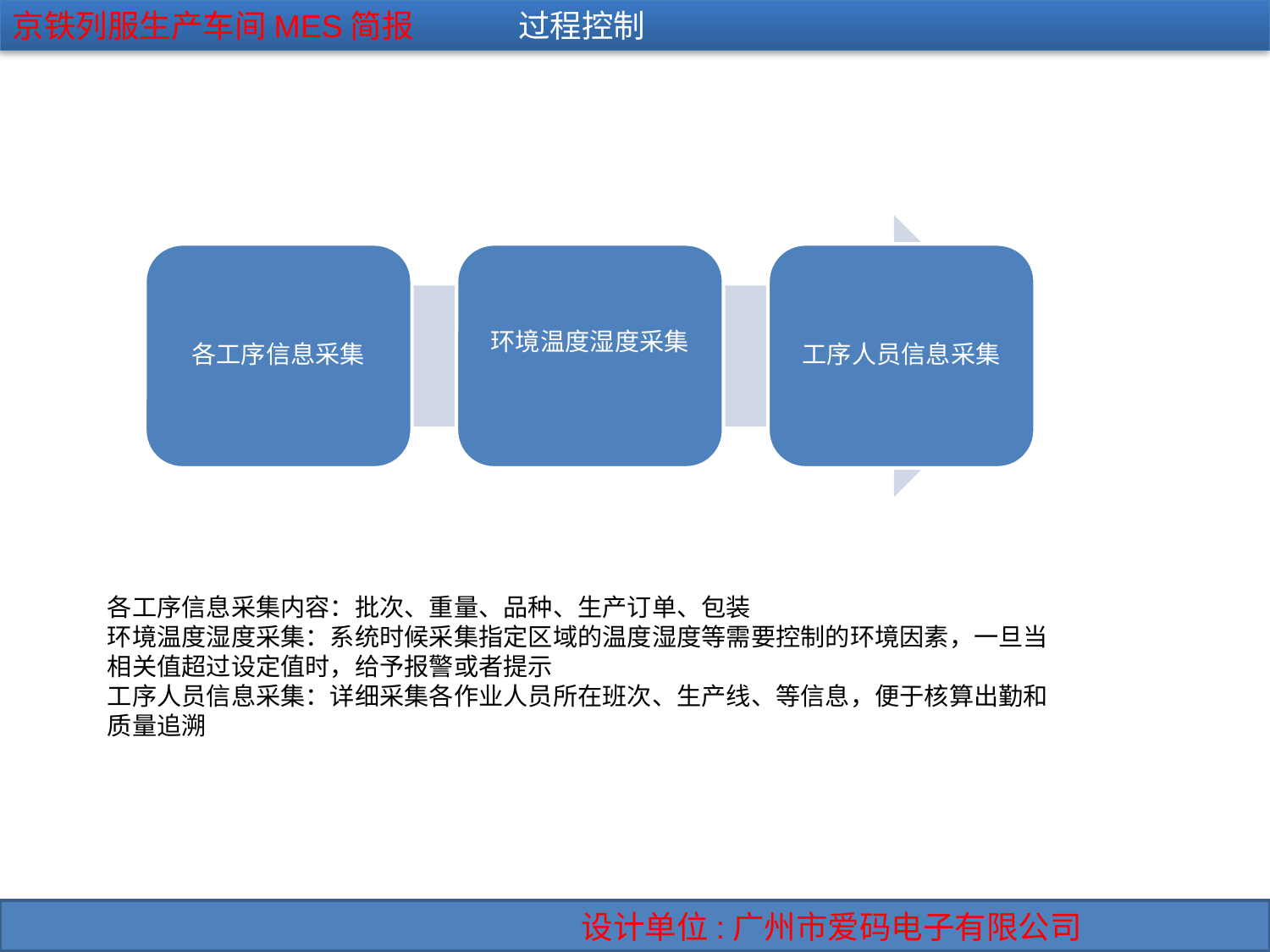

过程控制
各工序信息采集
环境温度湿度采集
工序人员信息采集
各工序信息采集内容：批次、重量、品种、生产订单、包装
环境温度湿度采集：系统时候采集指定区域的温度湿度等需要控制的环境因素，一旦当相关值超过设定值时，给予报警或者提示
工序人员信息采集：详细采集各作业人员所在班次、生产线、等信息，便于核算出勤和质量追溯